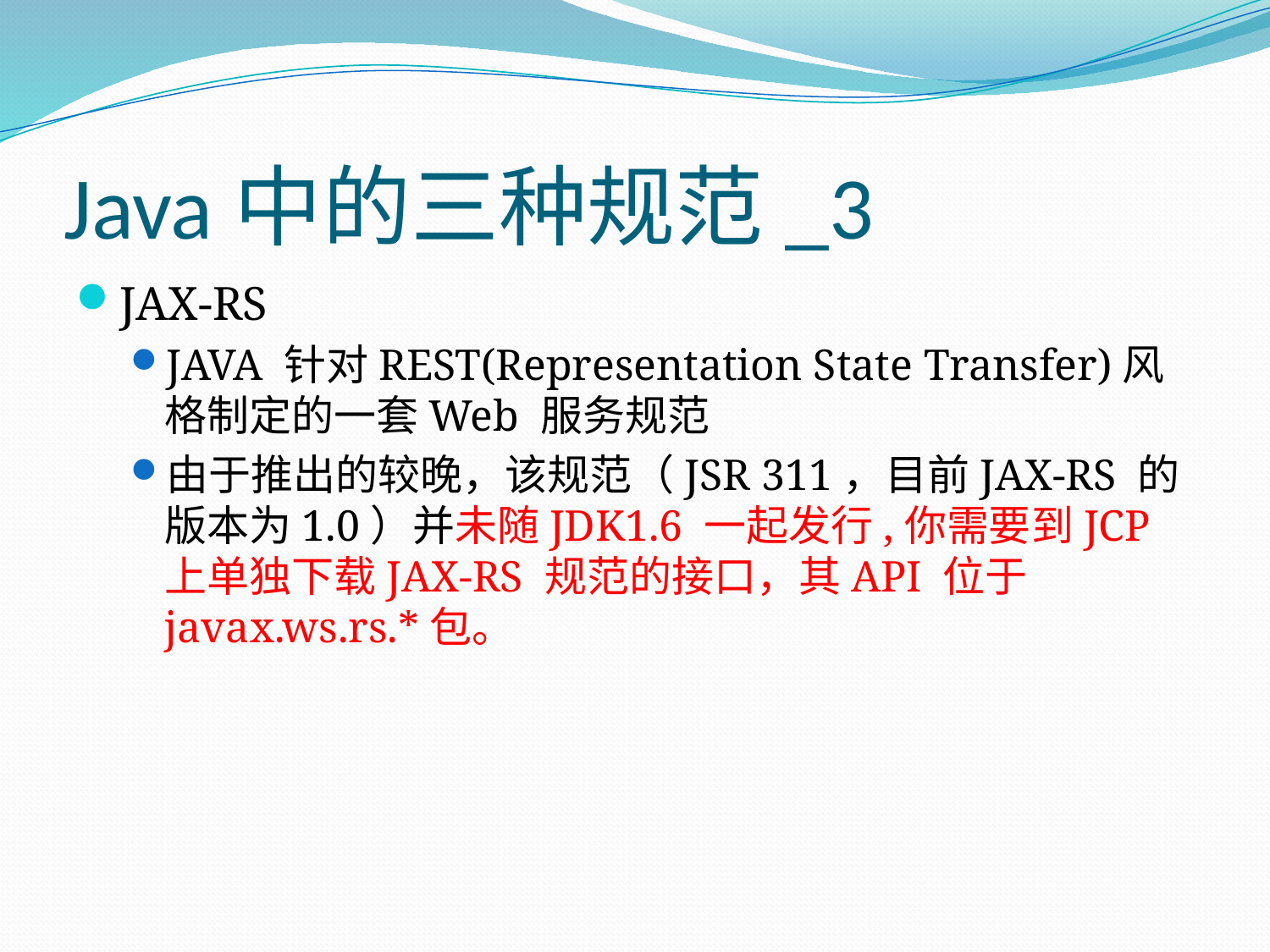

# Java中的三种规范_3
JAX-RS
JAVA 针对REST(Representation State Transfer)风格制定的一套Web 服务规范
由于推出的较晚，该规范（JSR 311，目前JAX-RS 的版本为1.0）并未随JDK1.6 一起发行,你需要到JCP 上单独下载JAX-RS 规范的接口，其API 位于javax.ws.rs.*包。